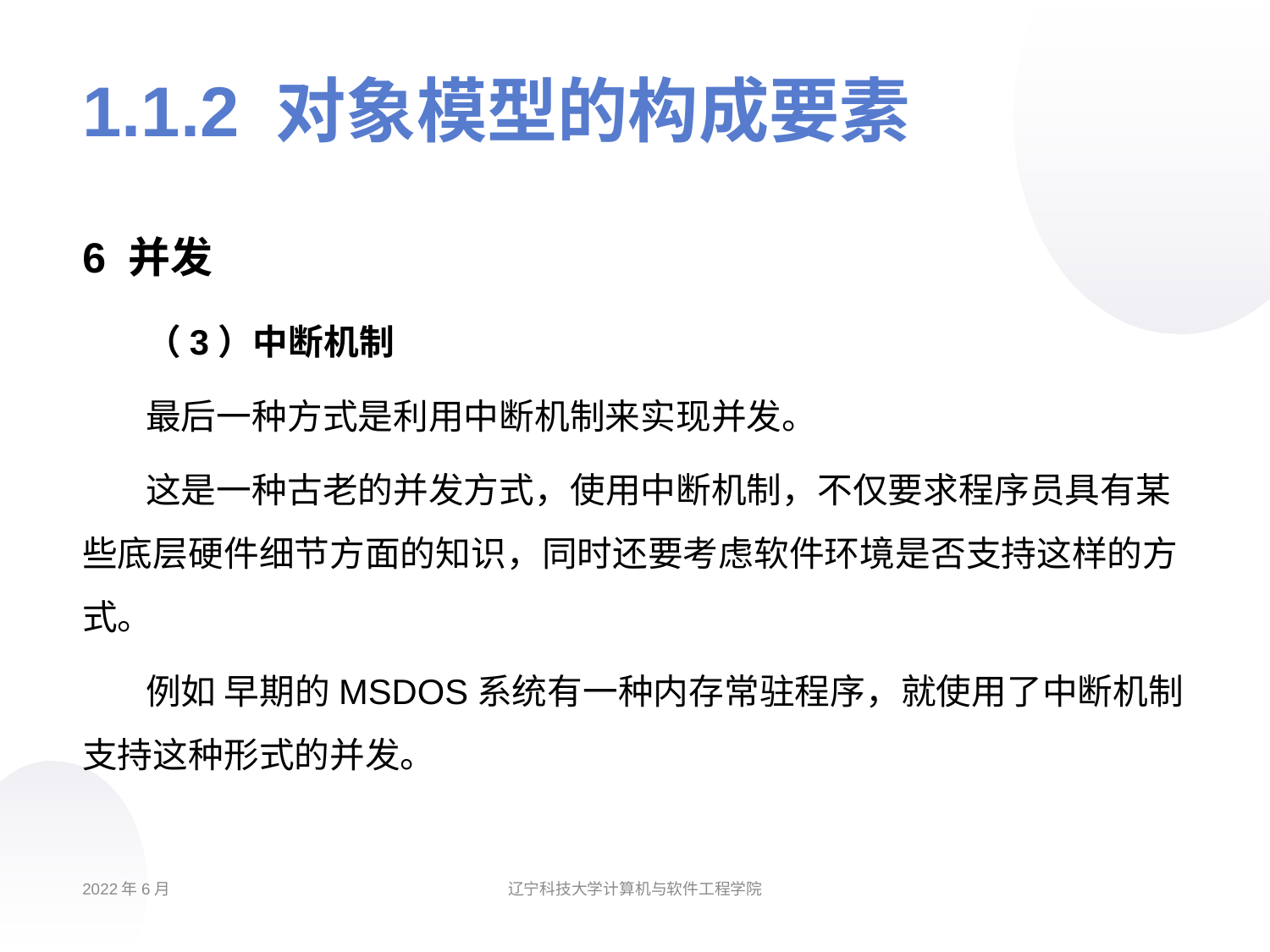

# 1.1.2 对象模型的构成要素
6 并发
（3）中断机制
最后一种方式是利用中断机制来实现并发。
这是一种古老的并发方式，使用中断机制，不仅要求程序员具有某些底层硬件细节方面的知识，同时还要考虑软件环境是否支持这样的方式。
例如 早期的MSDOS系统有一种内存常驻程序，就使用了中断机制支持这种形式的并发。

2022年6月
辽宁科技大学计算机与软件工程学院
62